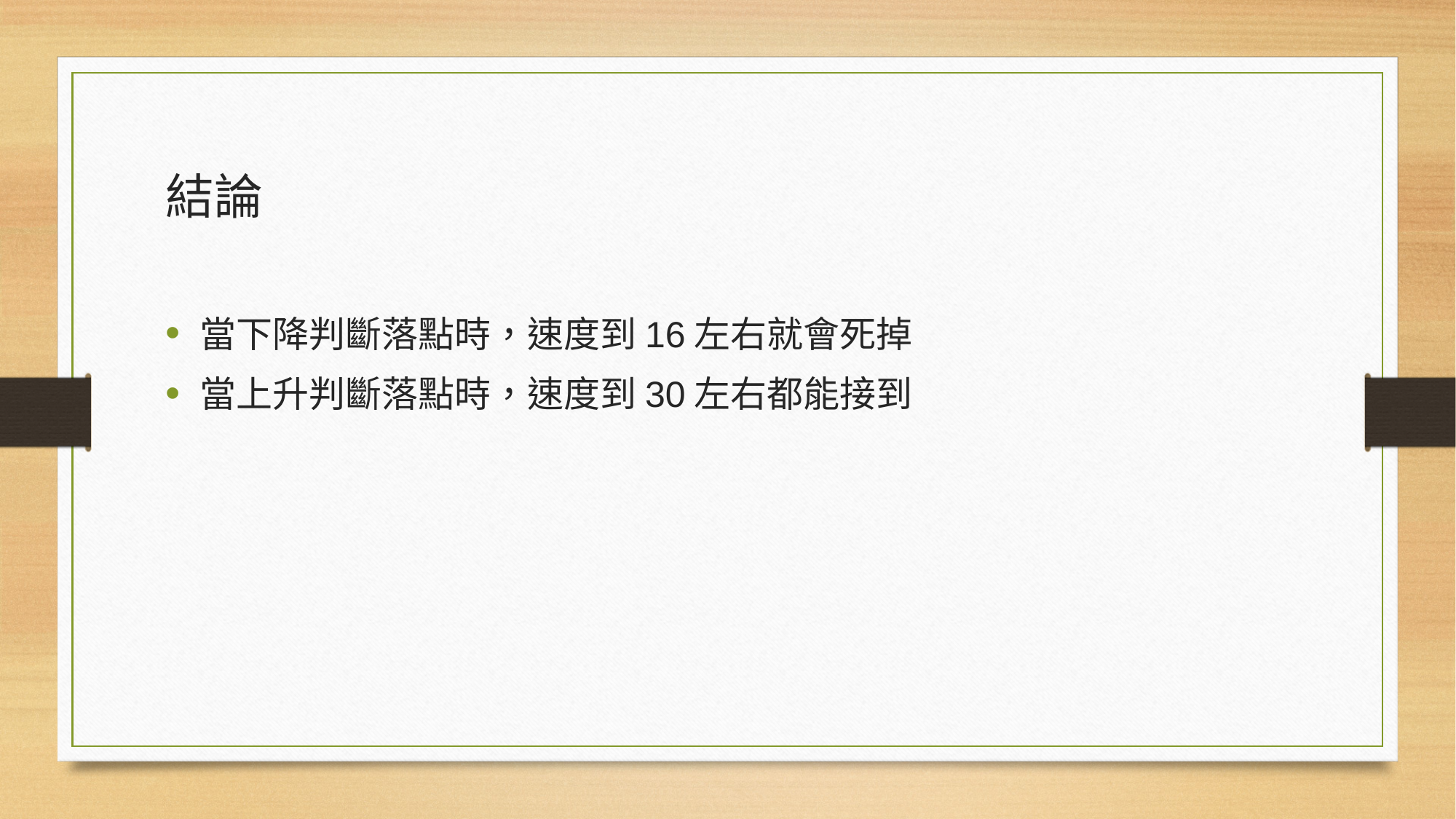

# 結論
當下降判斷落點時，速度到16左右就會死掉
當上升判斷落點時，速度到30左右都能接到